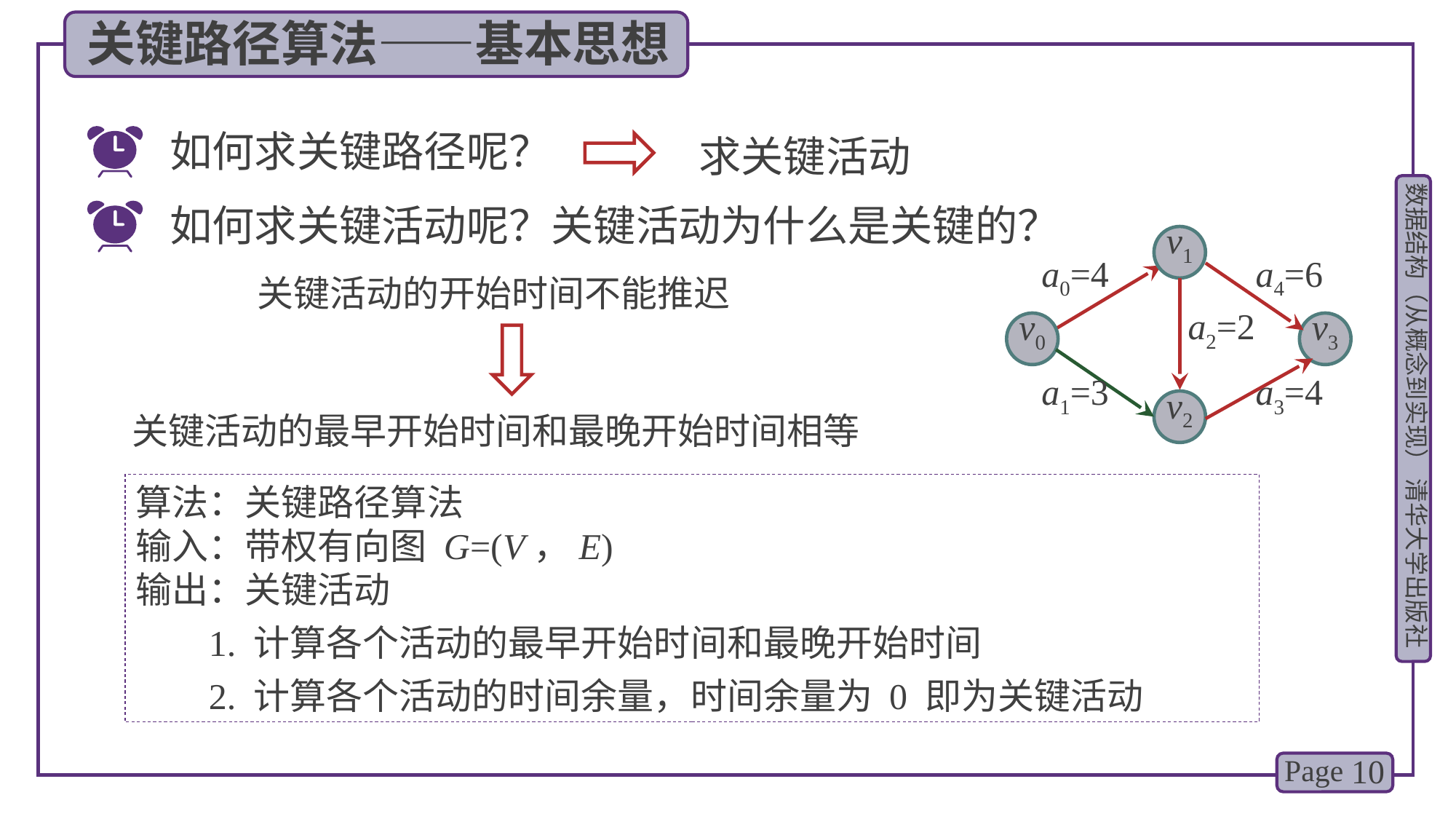

关键路径算法——基本思想

如何求关键路径呢？

求关键活动

如何求关键活动呢？关键活动为什么是关键的？

v1
a0=4
a4=6

a2=2
v0
v3

a1=3
a3=4
v2
关键活动的开始时间不能推迟

关键活动的最早开始时间和最晚开始时间相等
算法：关键路径算法
输入：带权有向图 G=(V，E)
输出：关键活动
        1. 计算各个活动的最早开始时间和最晚开始时间
        2. 计算各个活动的时间余量，时间余量为 0 即为关键活动